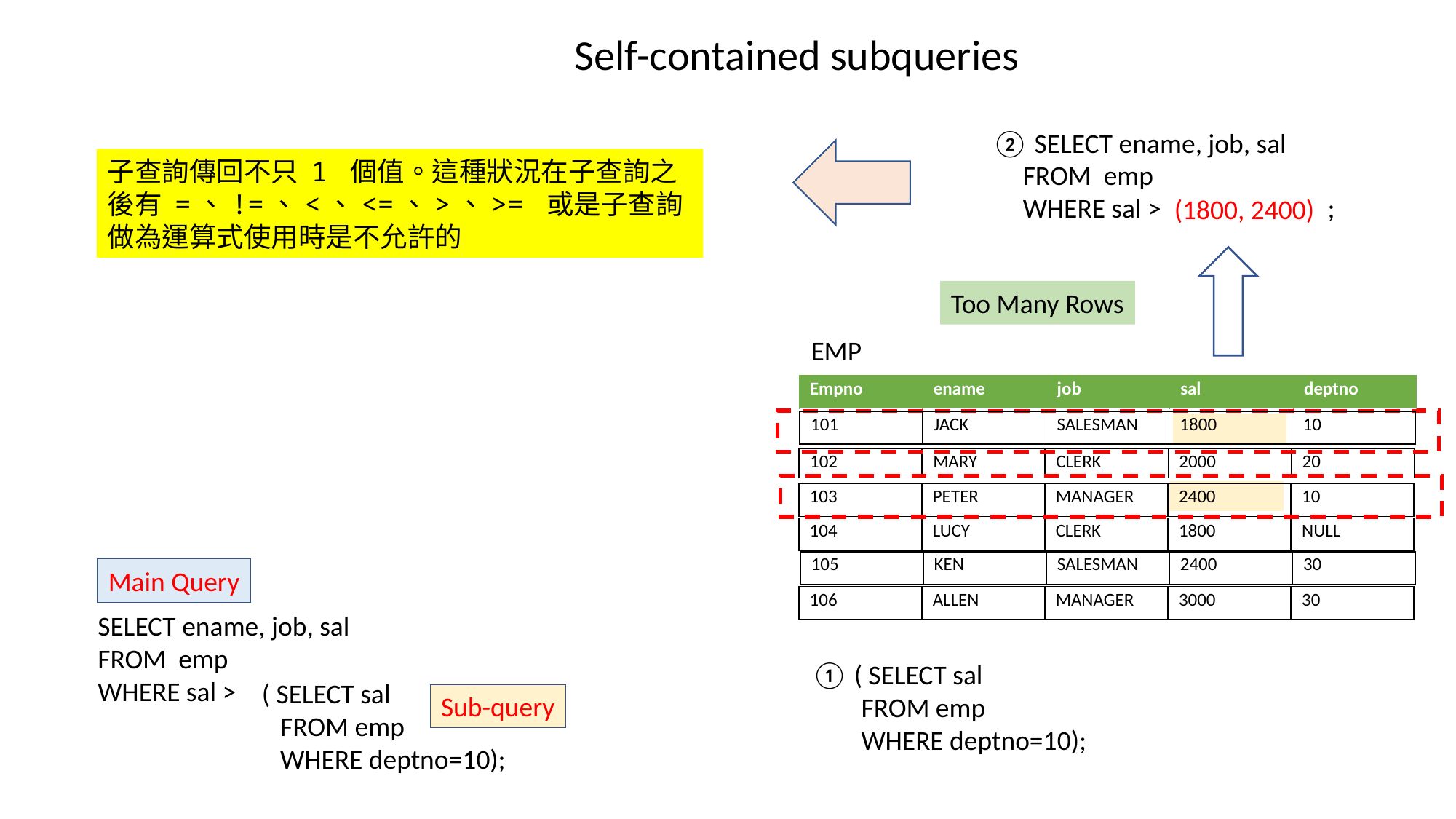

Self-contained subqueries
② SELECT ename, job, sal
     FROM  emp
     WHERE sal >                           ;

子查詢傳回不只 1 個值。這種狀況在子查詢之後有 =、!=、<、<=、>、>= 或是子查詢做為運算式使用時是不允許的
(1800, 2400)

Too Many Rows
EMP
| Empno | ename | job | sal | deptno |
| --- | --- | --- | --- | --- |

| 101 | JACK | SALESMAN | 1800 | 10 |
| --- | --- | --- | --- | --- |

| 102 | MARY | CLERK | 2000 | 20 |
| --- | --- | --- | --- | --- |

| 103 | PETER | MANAGER | 2400 | 10 |
| --- | --- | --- | --- | --- |
| 104 | LUCY | CLERK | 1800 | NULL |
| --- | --- | --- | --- | --- |
| 105 | KEN | SALESMAN | 2400 | 30 |
| --- | --- | --- | --- | --- |
Main Query
| 106 | ALLEN | MANAGER | 3000 | 30 |
| --- | --- | --- | --- | --- |
SELECT ename, job, sal
FROM  emp
WHERE sal >
① ( SELECT sal
        FROM emp
        WHERE deptno=10);
( SELECT sal
   FROM emp
   WHERE deptno=10);
Sub-query